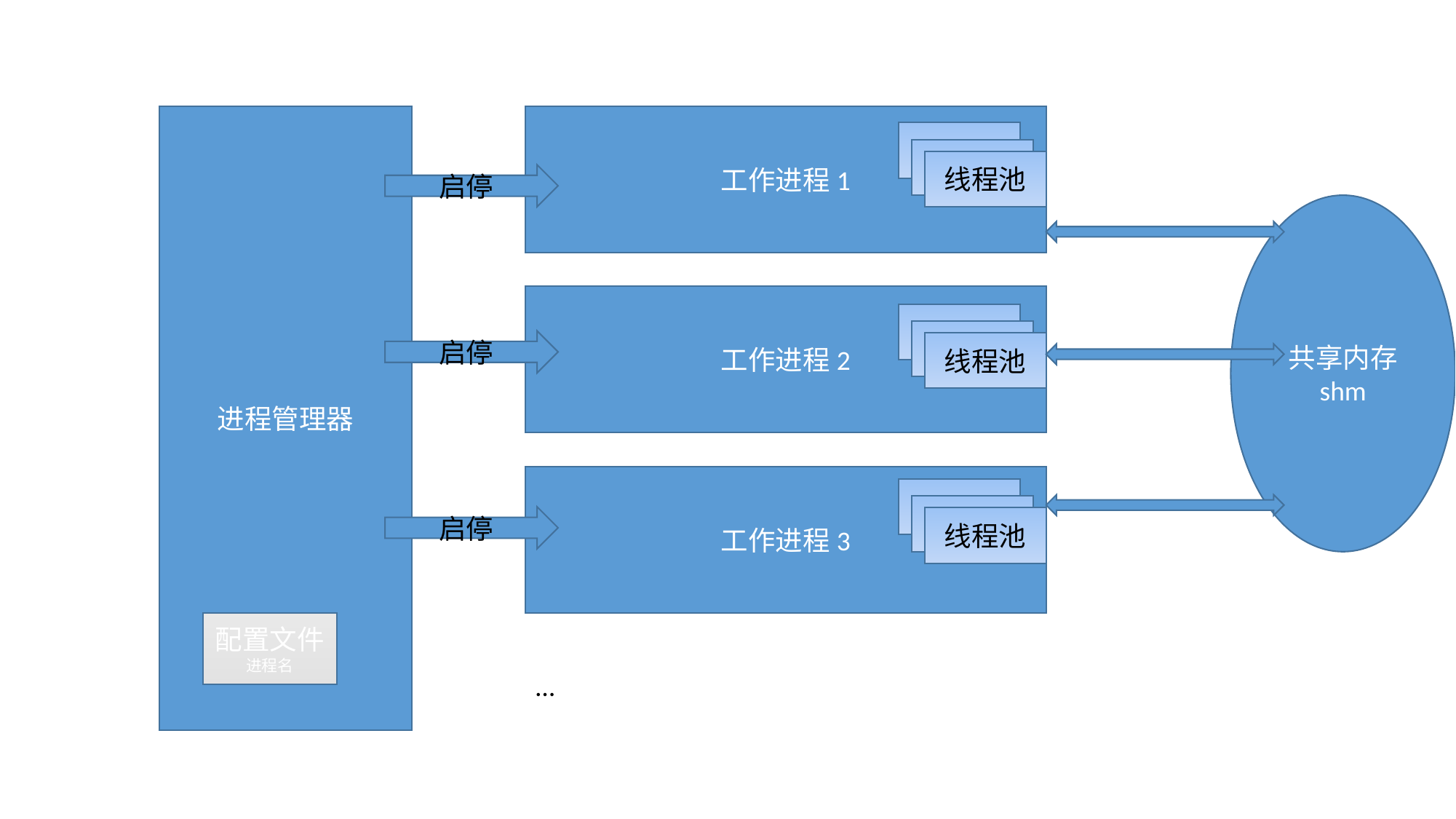

工作进程1
进程管理器

线程池
启停
共享内存
shm

工作进程2

启停
线程池

工作进程3

启停
线程池
配置文件
进程名
…